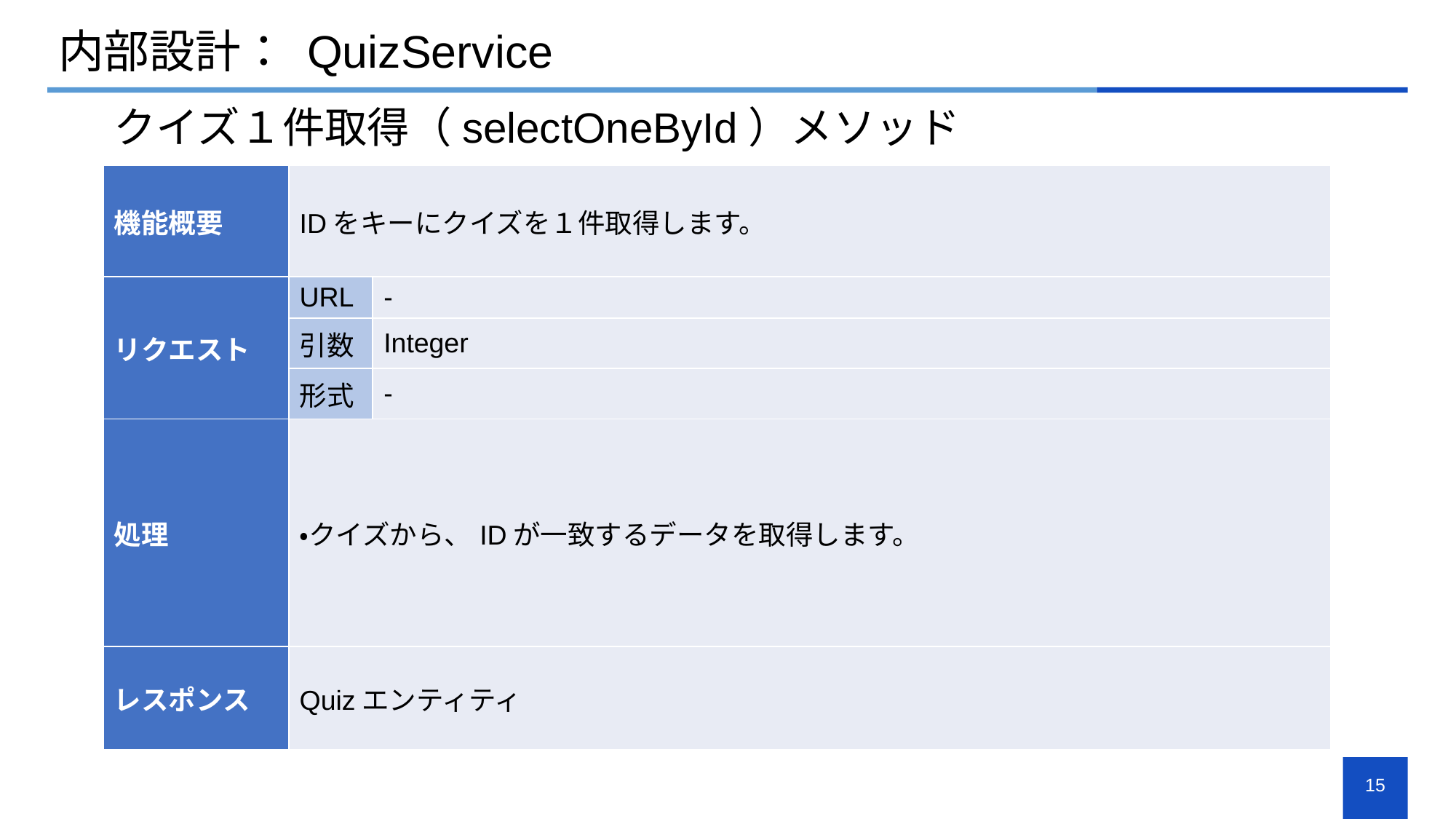

# 内部設計： QuizService
クイズ１件取得（selectOneById）メソッド
| 機能概要 | IDをキーにクイズを１件取得します。 |  |
| --- | --- | --- |
| リクエスト | URL | - |
|  | 引数 | Integer |
|  | 形式 | - |
| 処理 | ・クイズから、IDが一致するデータを取得します。 |  |
| レスポンス | Quizエンティティ |  |
15